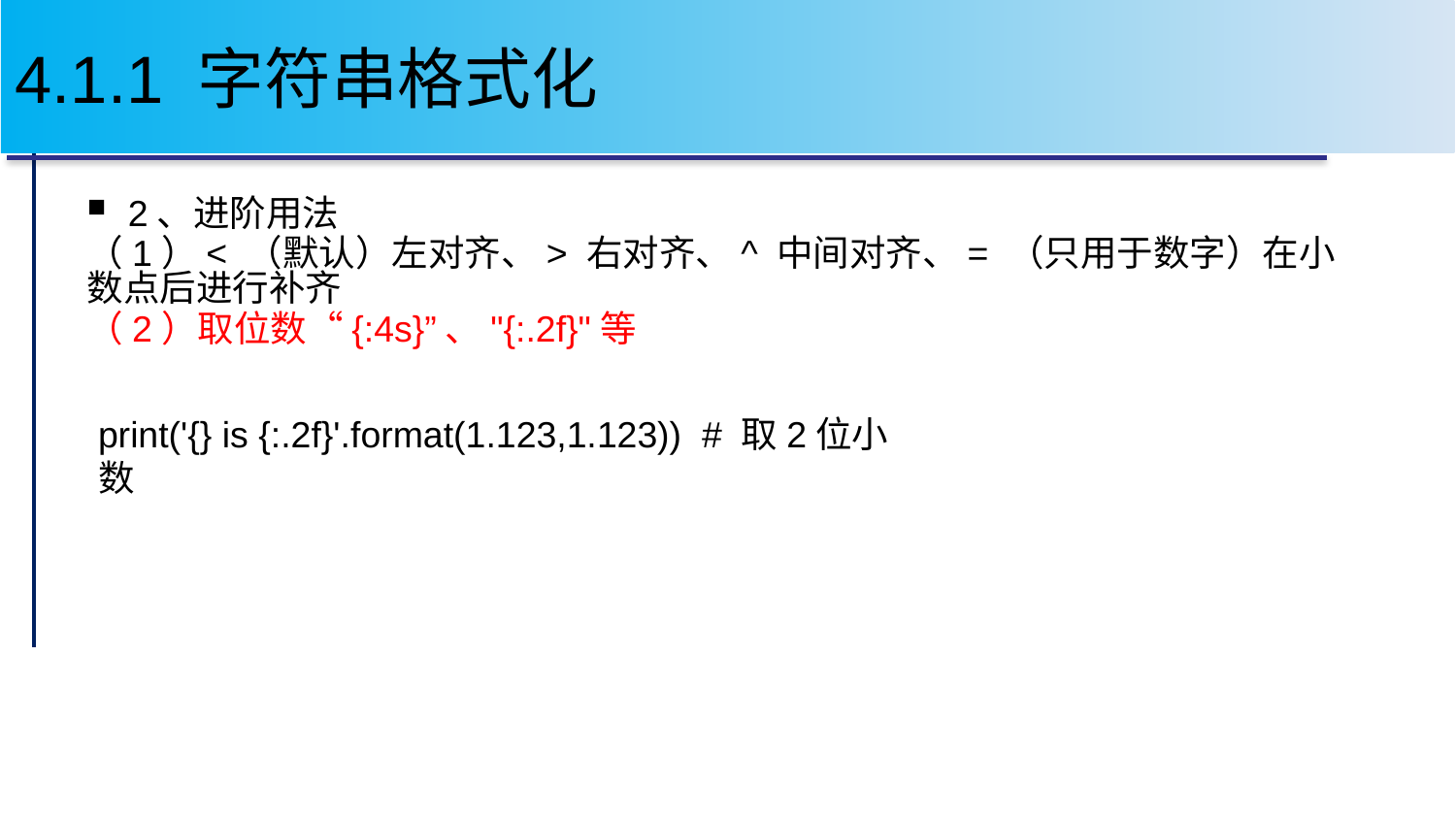

# 4.1.1 字符串格式化
2、进阶用法
（1）< （默认）左对齐、> 右对齐、^ 中间对齐、= （只用于数字）在小数点后进行补齐
（2）取位数“{:4s}”、"{:.2f}"等

print('{} is {:.2f}'.format(1.123,1.123))  # 取2位小数
13